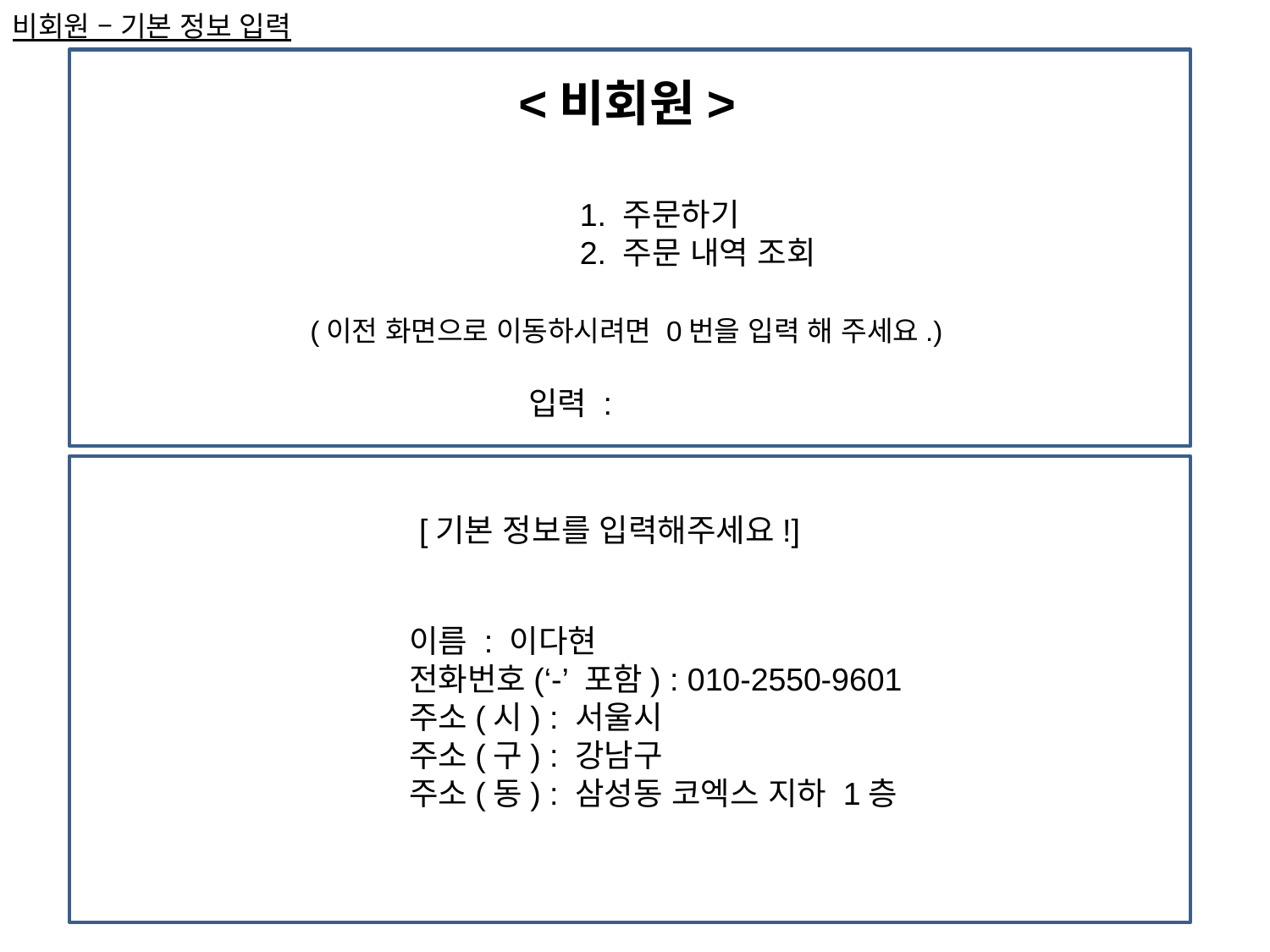

비회원 – 기본 정보 입력

<비회원>
				1. 주문하기
				2. 주문 내역 조회
(이전 화면으로 이동하시려면 0번을 입력 해 주세요.)
입력 :

[기본 정보를 입력해주세요!]
이름 : 이다현
전화번호(‘-’ 포함) : 010-2550-9601
주소(시) : 서울시
주소(구) : 강남구
주소(동) : 삼성동 코엑스 지하 1층